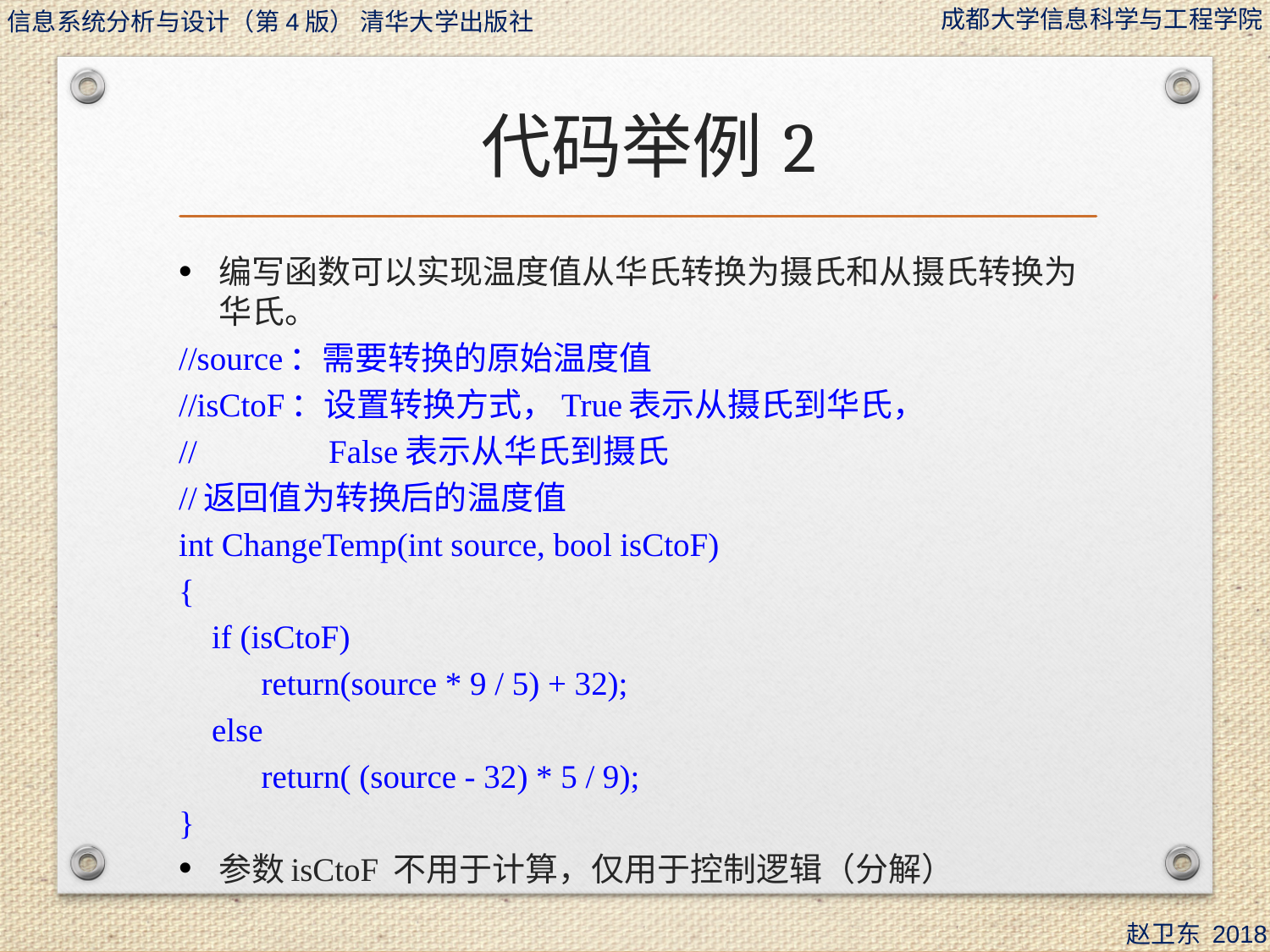

# 代码举例2
编写函数可以实现温度值从华氏转换为摄氏和从摄氏转换为华氏。
//source：需要转换的原始温度值
//isCtoF：设置转换方式，True表示从摄氏到华氏，
//                False表示从华氏到摄氏
//返回值为转换后的温度值
int ChangeTemp(int source, bool isCtoF)
{
    if (isCtoF)
          return(source * 9 / 5) + 32);
    else
          return( (source - 32) * 5 / 9);
}
参数isCtoF 不用于计算，仅用于控制逻辑（分解）